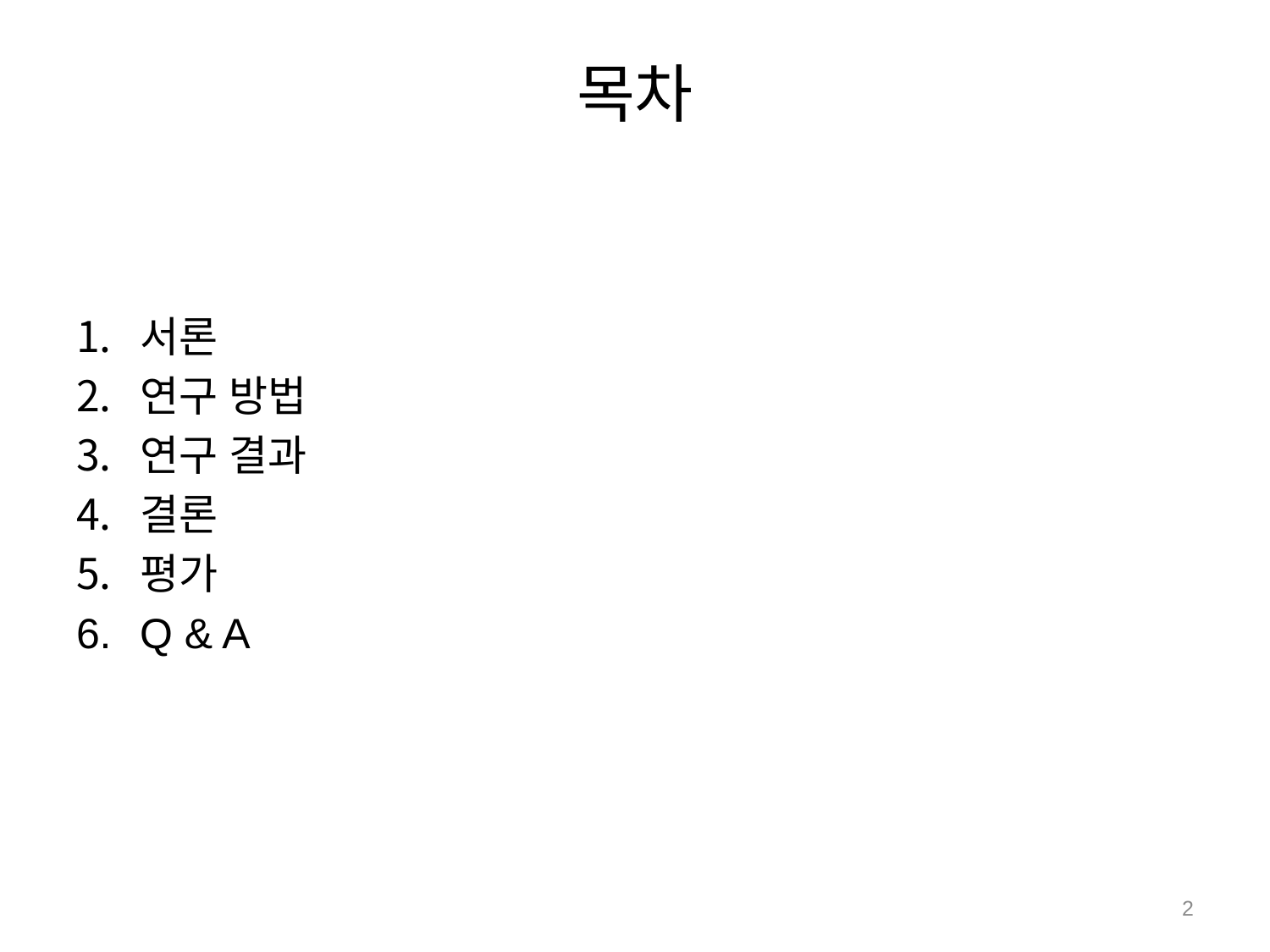

# 목차
서론
연구 방법
연구 결과
결론
평가
Q & A

2